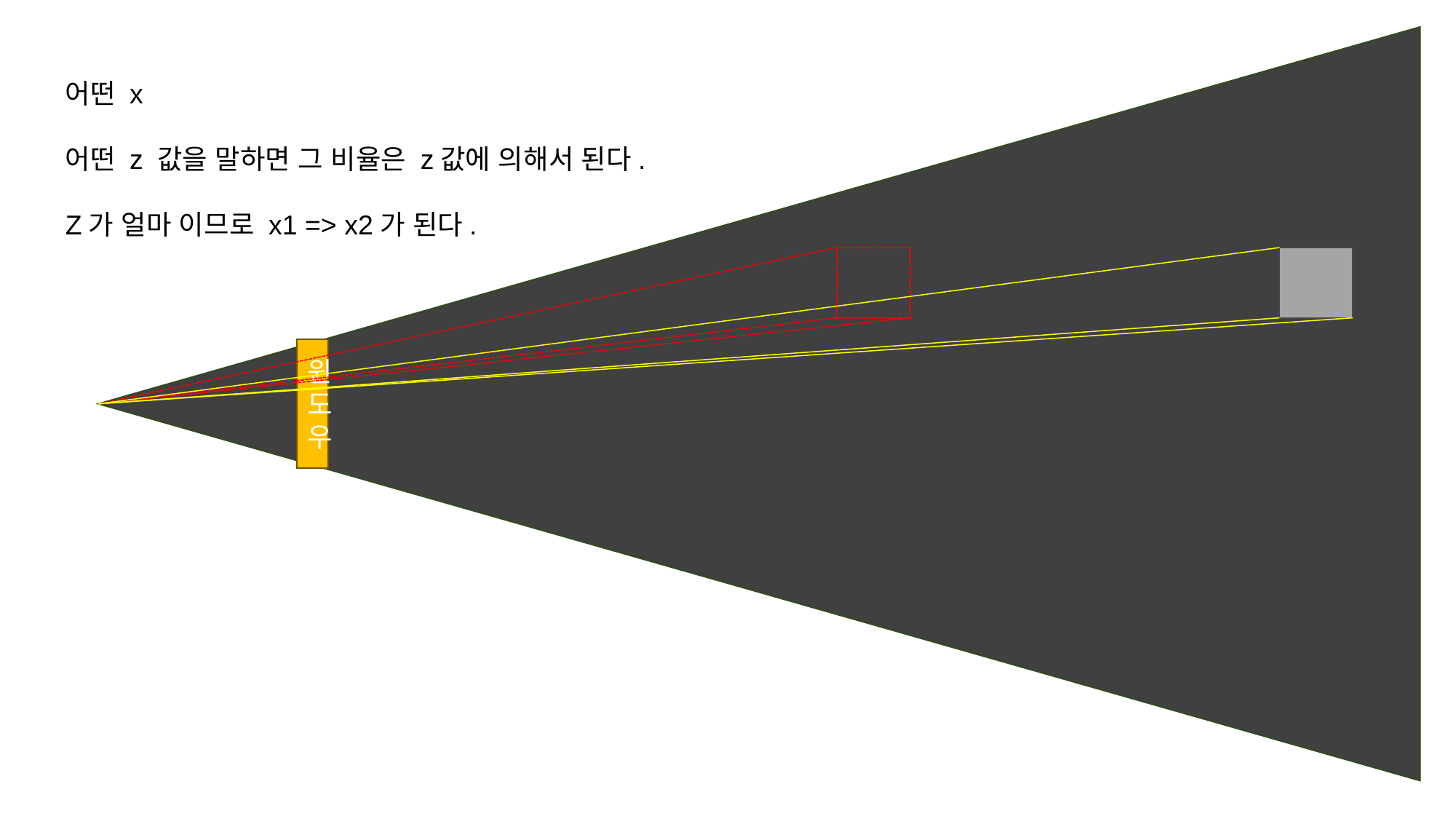

어떤 x

어떤 z 값을 말하면 그 비율은 z값에 의해서 된다.

Z가 얼마 이므로 x1 => x2가 된다.

윈도우